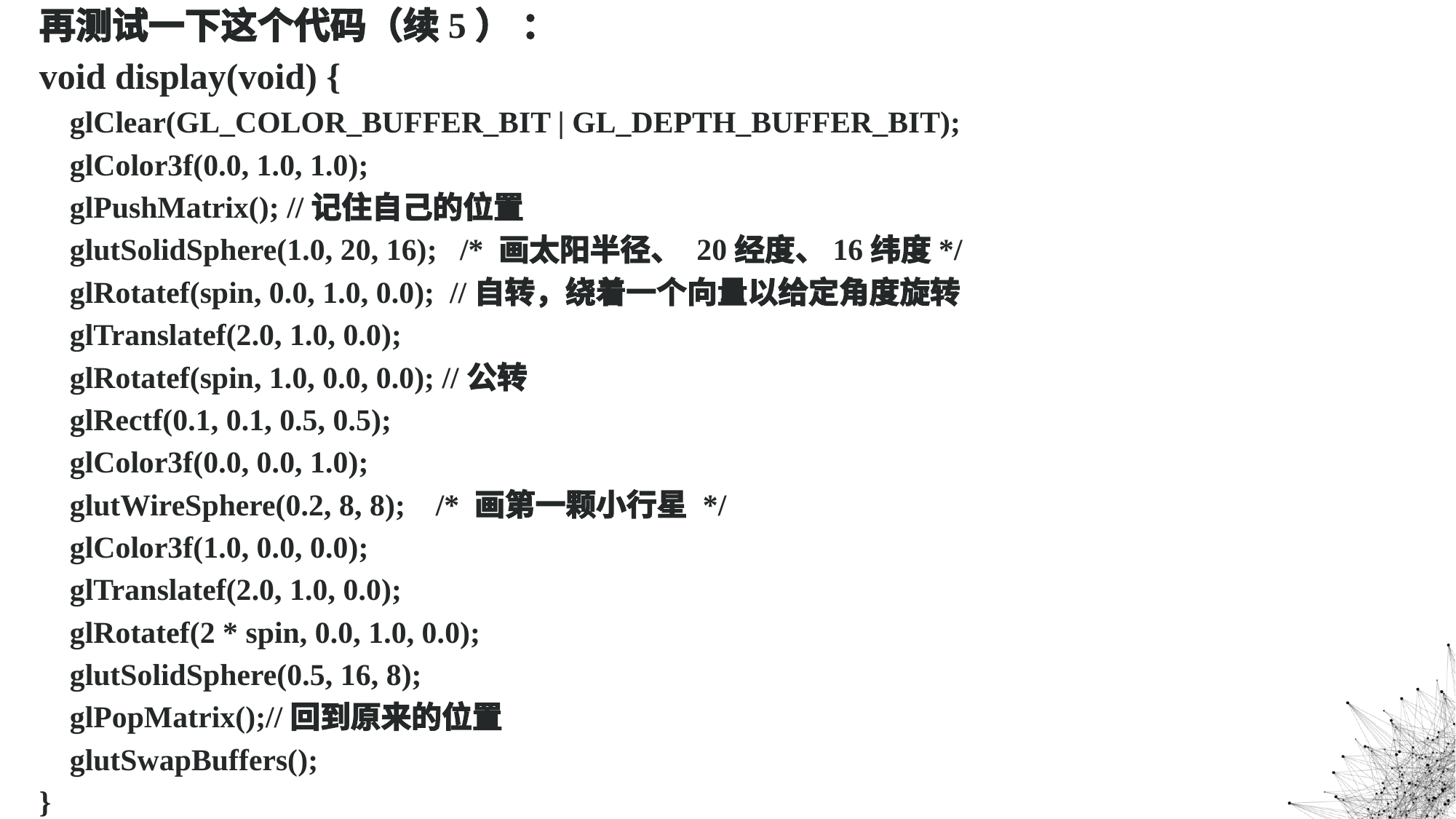

再测试一下这个代码（续5） ：
void display(void) {
    glClear(GL_COLOR_BUFFER_BIT | GL_DEPTH_BUFFER_BIT);
    glColor3f(0.0, 1.0, 1.0);
    glPushMatrix(); //记住自己的位置
    glutSolidSphere(1.0, 20, 16);   /* 画太阳半径、 20经度、16纬度*/
    glRotatef(spin, 0.0, 1.0, 0.0);  //自转，绕着一个向量以给定角度旋转
    glTranslatef(2.0, 1.0, 0.0);
    glRotatef(spin, 1.0, 0.0, 0.0); //公转
    glRectf(0.1, 0.1, 0.5, 0.5);
    glColor3f(0.0, 0.0, 1.0);
    glutWireSphere(0.2, 8, 8);    /* 画第一颗小行星 */
    glColor3f(1.0, 0.0, 0.0);
    glTranslatef(2.0, 1.0, 0.0);
    glRotatef(2 * spin, 0.0, 1.0, 0.0);
    glutSolidSphere(0.5, 16, 8);
    glPopMatrix();//回到原来的位置
    glutSwapBuffers();
}